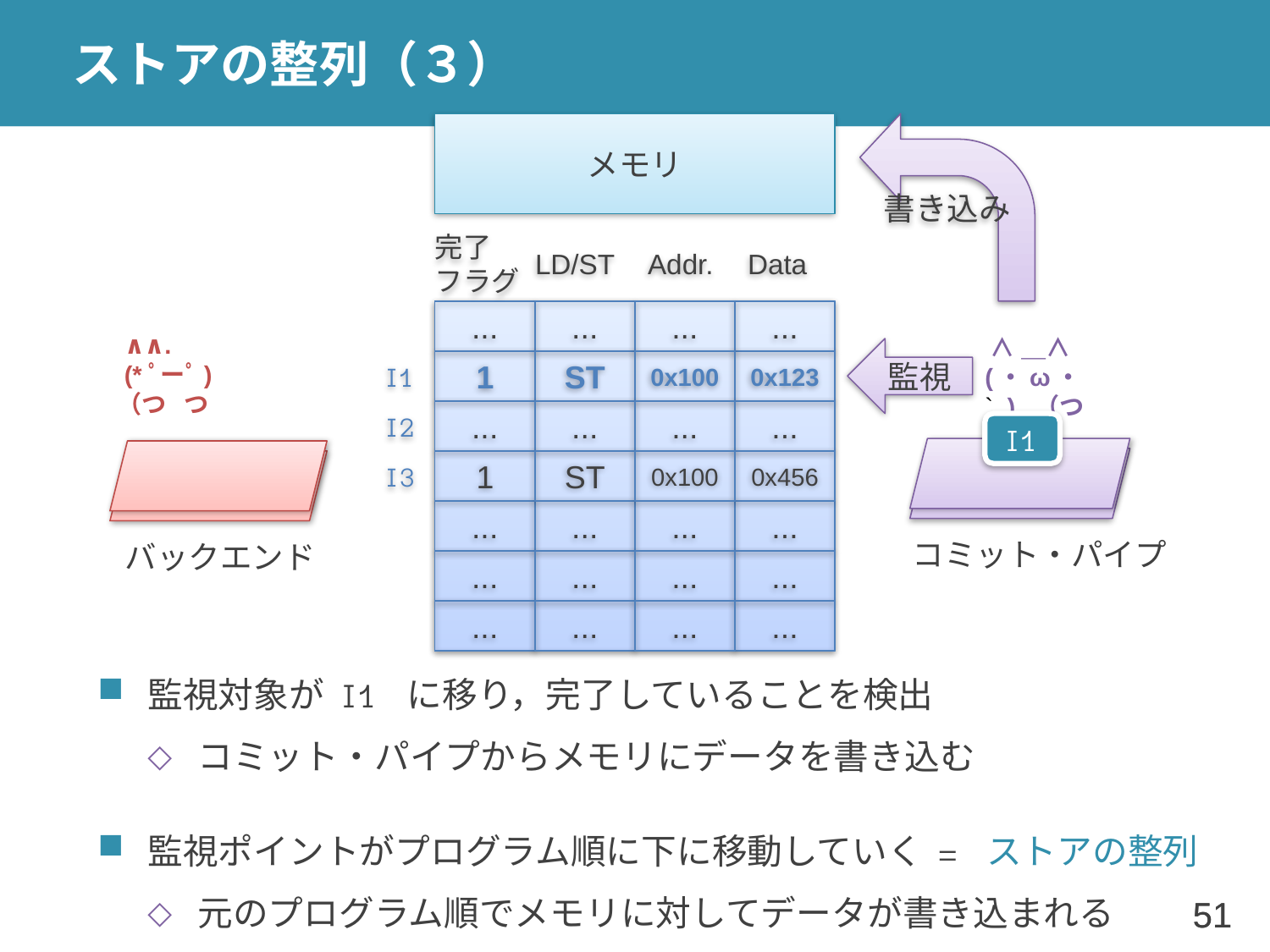

# ストアの整列（３）
メモリ
書き込み
完了
フラグ
LD/ST
Addr.
Data

...
...
...
...
 ∧∧.
 (*ﾟーﾟ)（つ   つ
 ∧＿∧
(・ω・`  )  （つ    つ
監視
I1
1
ST
0x100
0x123
I2
...
...
...
...
I1

I3
1
ST
0x100
0x456
...
...
...
...
コミット・パイプ
バックエンド
...
...
...
...
...
...
...
...
監視対象が I1 に移り，完了していることを検出
コミット・パイプからメモリにデータを書き込む
監視ポイントがプログラム順に下に移動していく = ストアの整列
元のプログラム順でメモリに対してデータが書き込まれる